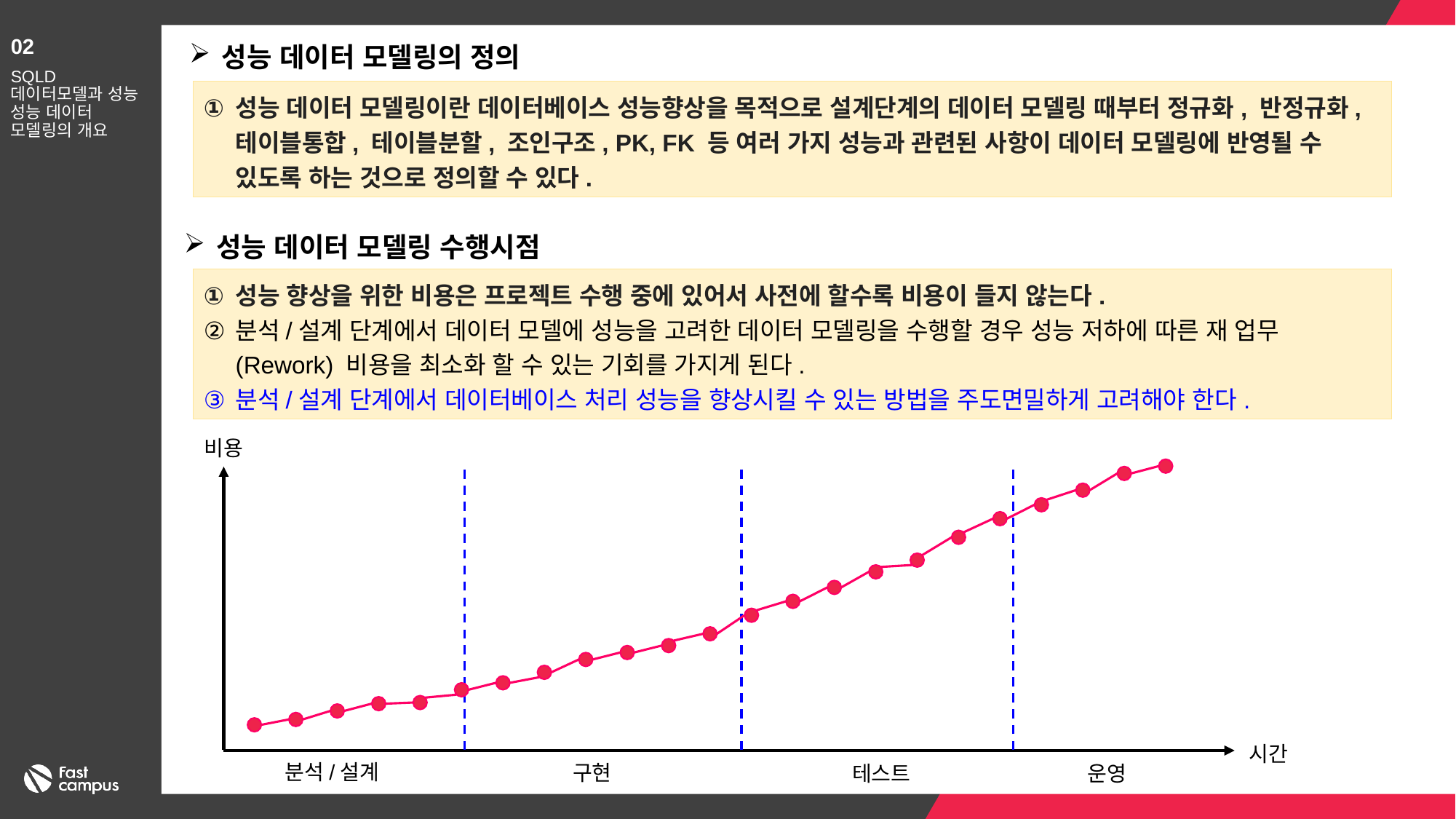

02
성능 데이터 모델링의 정의
SQLD
데이터모델과 성능
성능 데이터 모델링의 개요
성능 데이터 모델링이란 데이터베이스 성능향상을 목적으로 설계단계의 데이터 모델링 때부터 정규화, 반정규화, 테이블통합, 테이블분할, 조인구조, PK, FK 등 여러 가지 성능과 관련된 사항이 데이터 모델링에 반영될 수 있도록 하는 것으로 정의할 수 있다.
성능 데이터 모델링 수행시점
성능 향상을 위한 비용은 프로젝트 수행 중에 있어서 사전에 할수록 비용이 들지 않는다.
분석/설계 단계에서 데이터 모델에 성능을 고려한 데이터 모델링을 수행할 경우 성능 저하에 따른 재 업무(Rework) 비용을 최소화 할 수 있는 기회를 가지게 된다.
분석/설계 단계에서 데이터베이스 처리 성능을 향상시킬 수 있는 방법을 주도면밀하게 고려해야 한다.
비용

시간
분석/설계
구현
테스트
운영